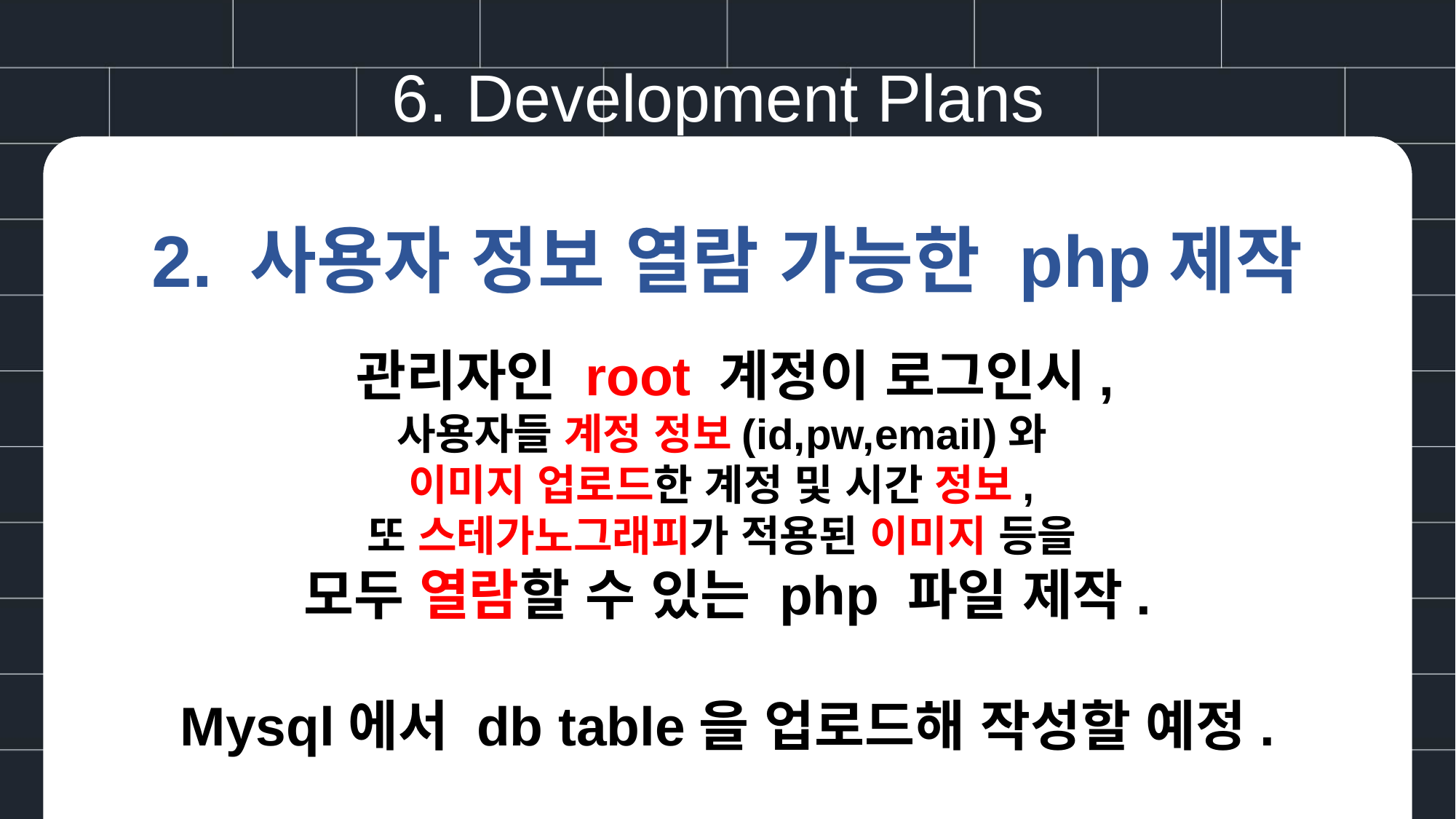

6. Development Plans
2. 사용자 정보 열람 가능한 php제작

 관리자인 root 계정이 로그인시,
사용자들 계정 정보(id,pw,email)와
이미지 업로드한 계정 및 시간 정보,
또 스테가노그래피가 적용된 이미지 등을
모두 열람할 수 있는 php 파일 제작.

Mysql에서 db table을 업로드해 작성할 예정.